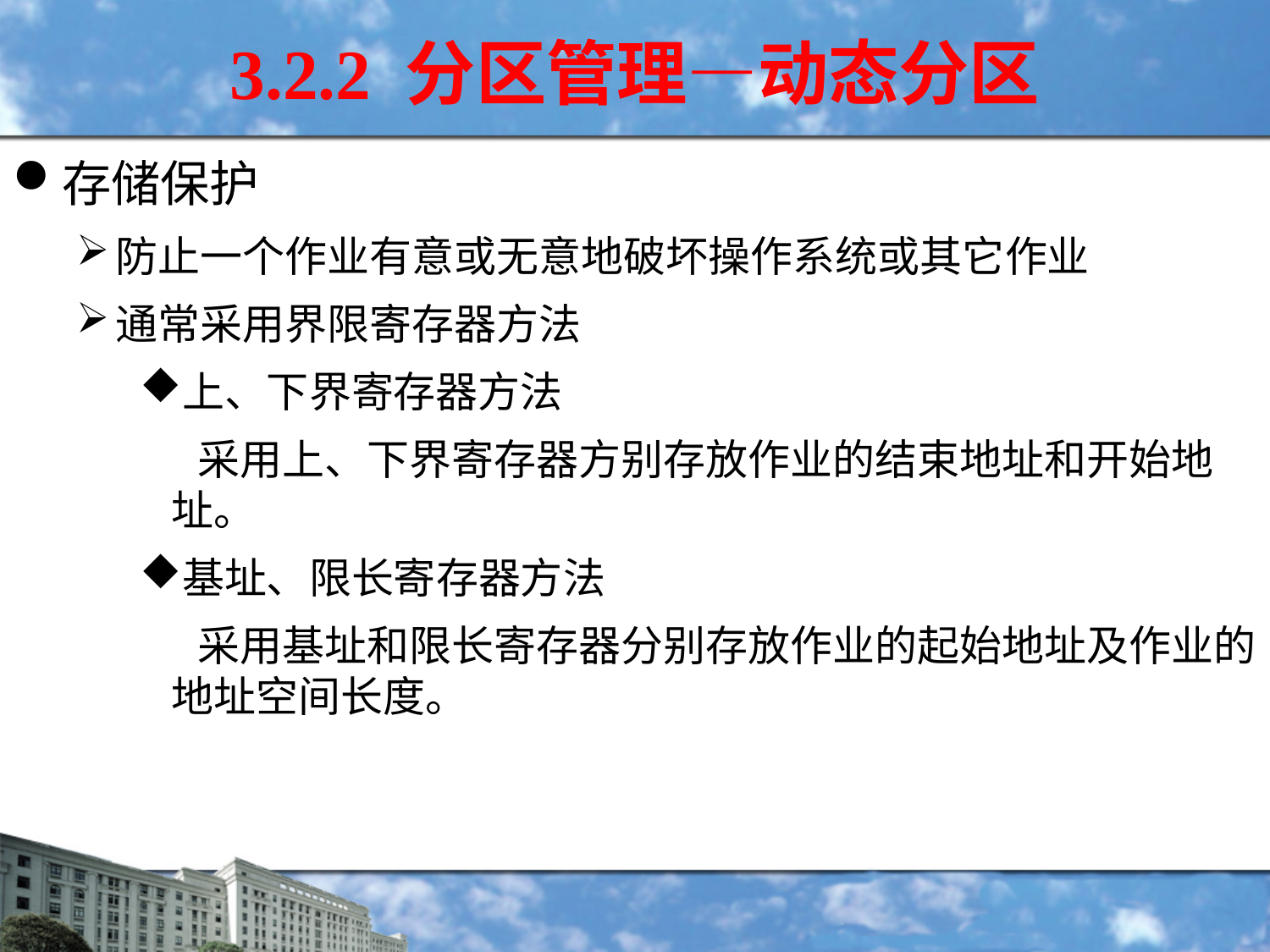

3.2.2 分区管理—动态分区
存储保护
防止一个作业有意或无意地破坏操作系统或其它作业
通常采用界限寄存器方法
上、下界寄存器方法
     采用上、下界寄存器方别存放作业的结束地址和开始地址。
基址、限长寄存器方法
     采用基址和限长寄存器分别存放作业的起始地址及作业的地址空间长度。